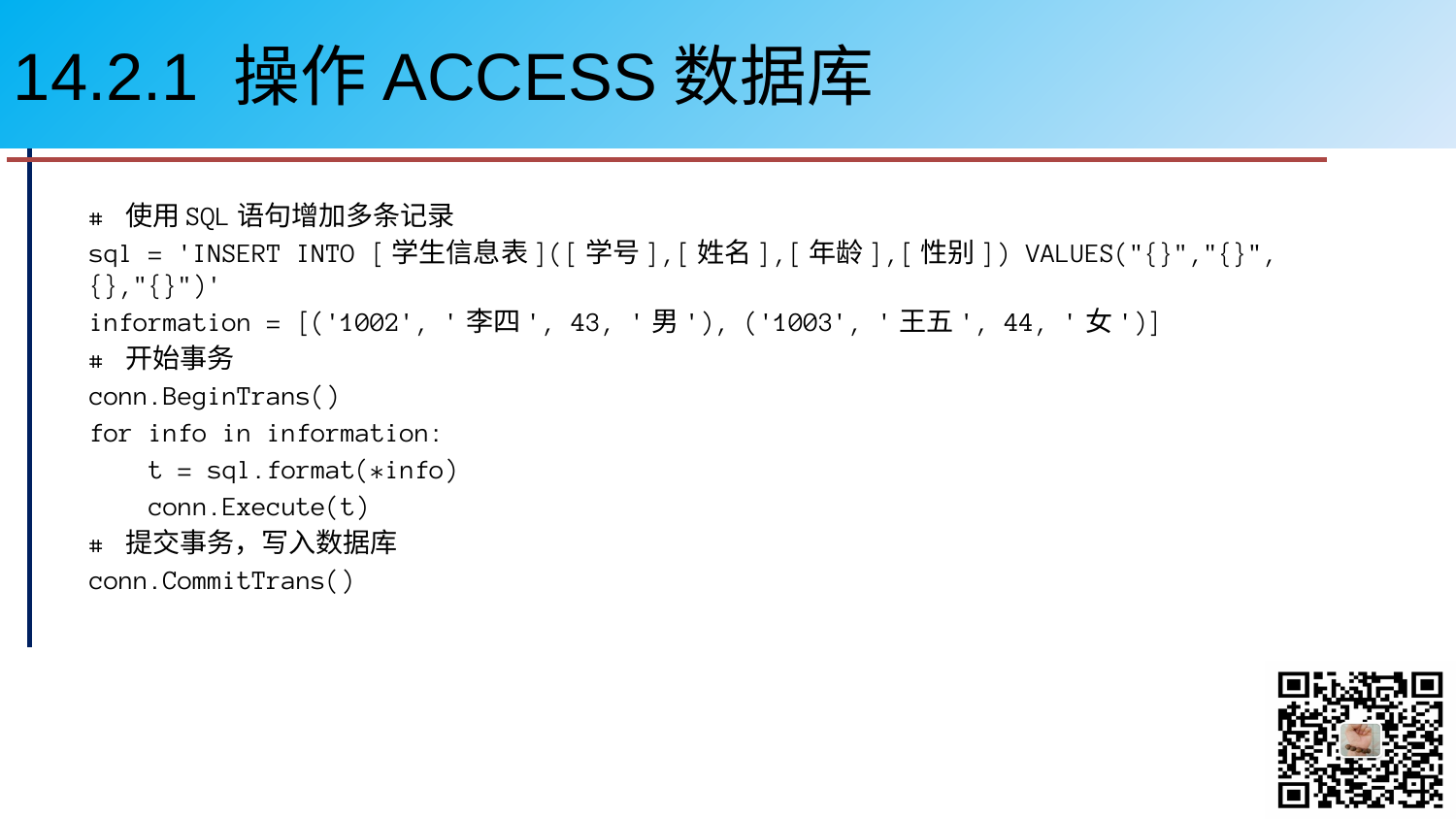

# 14.2.1 操作ACCESS数据库
# 使用SQL语句增加多条记录
sql = 'INSERT INTO [学生信息表]([学号],[姓名],[年龄],[性别]) VALUES("{}","{}",{},"{}")'
information = [('1002', '李四', 43, '男'), ('1003', '王五', 44, '女')]
# 开始事务
conn.BeginTrans()
for info in information:
    t = sql.format(*info)
    conn.Execute(t)
# 提交事务，写入数据库
conn.CommitTrans()